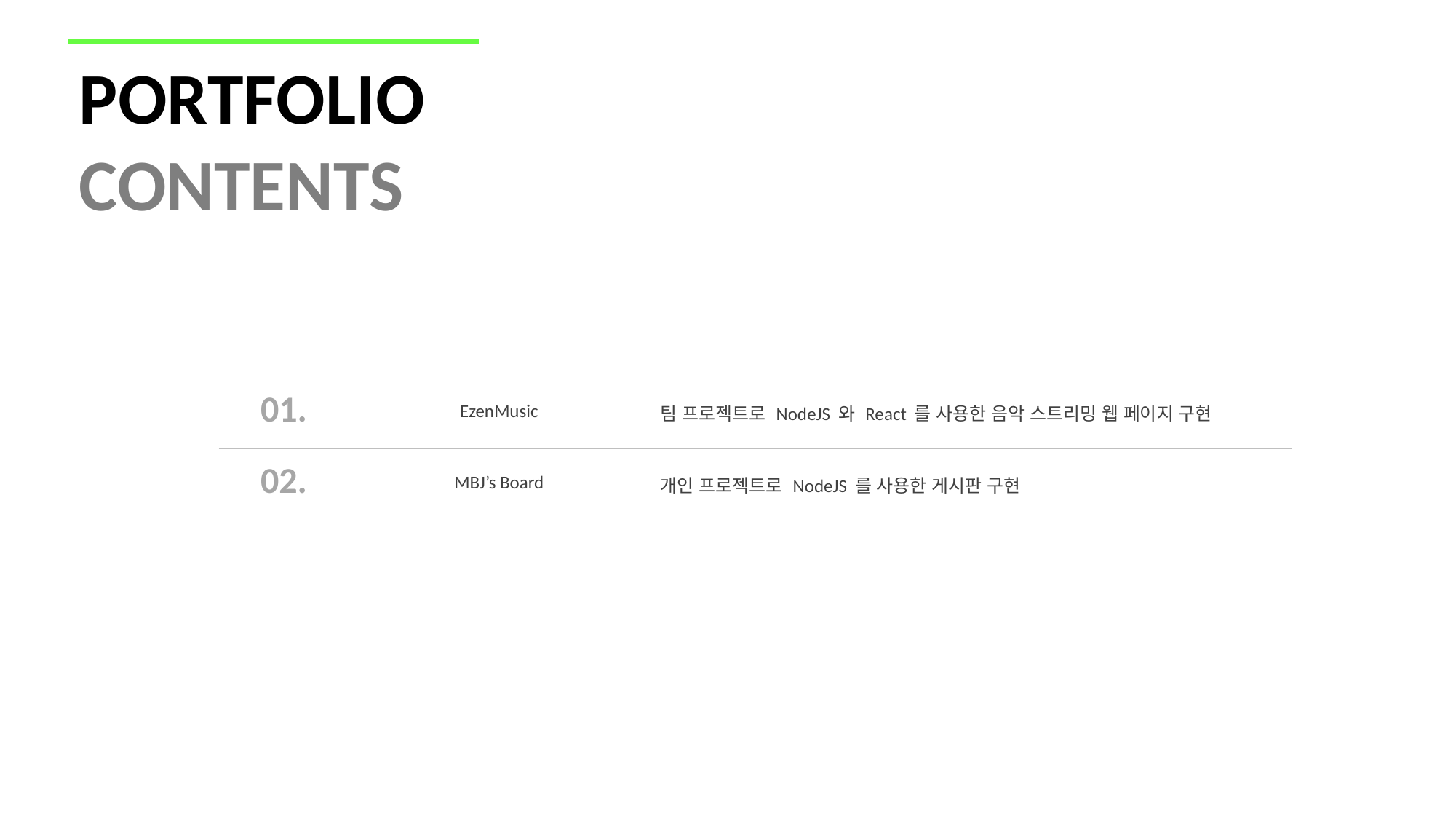

| 01. | EzenMusic | 팀 프로젝트로 NodeJS 와 React 를 사용한 음악 스트리밍 웹 페이지 구현 |
| --- | --- | --- |
| 02. | MBJ’s Board | 개인 프로젝트로 NodeJS 를 사용한 게시판 구현 |